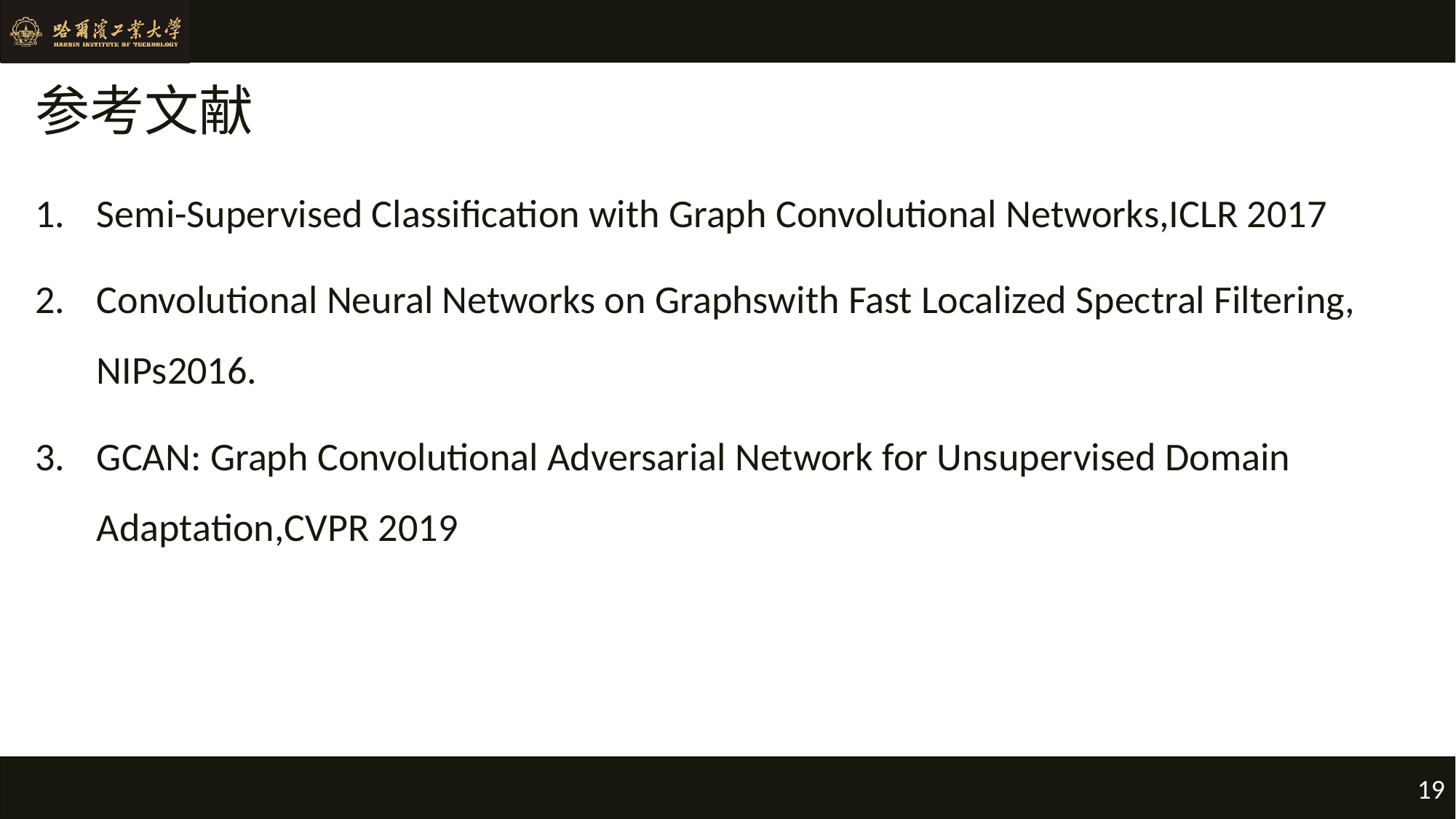

# 参考文献
Semi-Supervised Classification with Graph Convolutional Networks,ICLR 2017
Convolutional Neural Networks on Graphswith Fast Localized Spectral Filtering, NIPs2016.
GCAN: Graph Convolutional Adversarial Network for Unsupervised Domain Adaptation,CVPR 2019

19